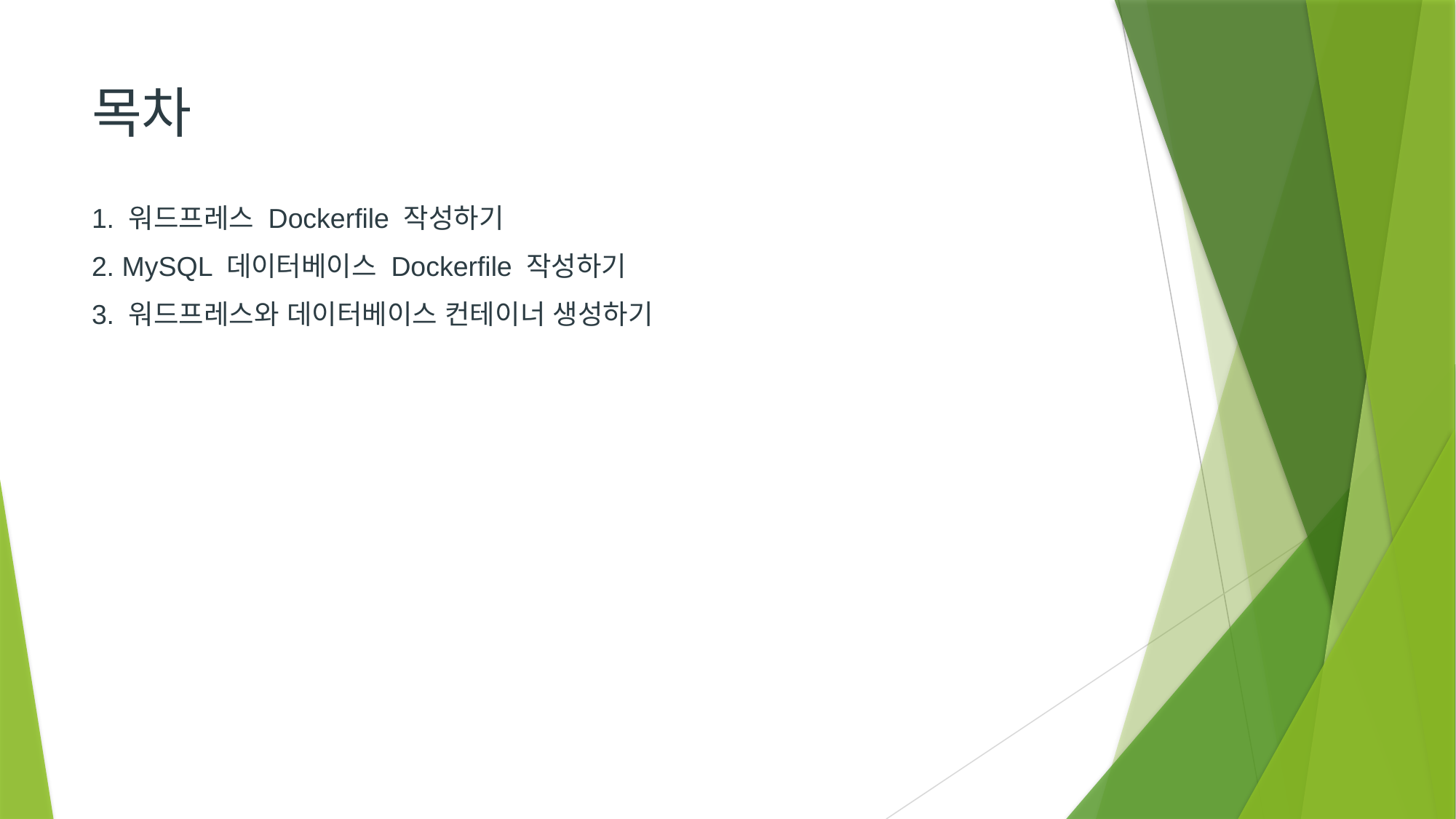

# 목차
1. 워드프레스 Dockerfile 작성하기
2. MySQL 데이터베이스 Dockerfile 작성하기
3. 워드프레스와 데이터베이스 컨테이너 생성하기